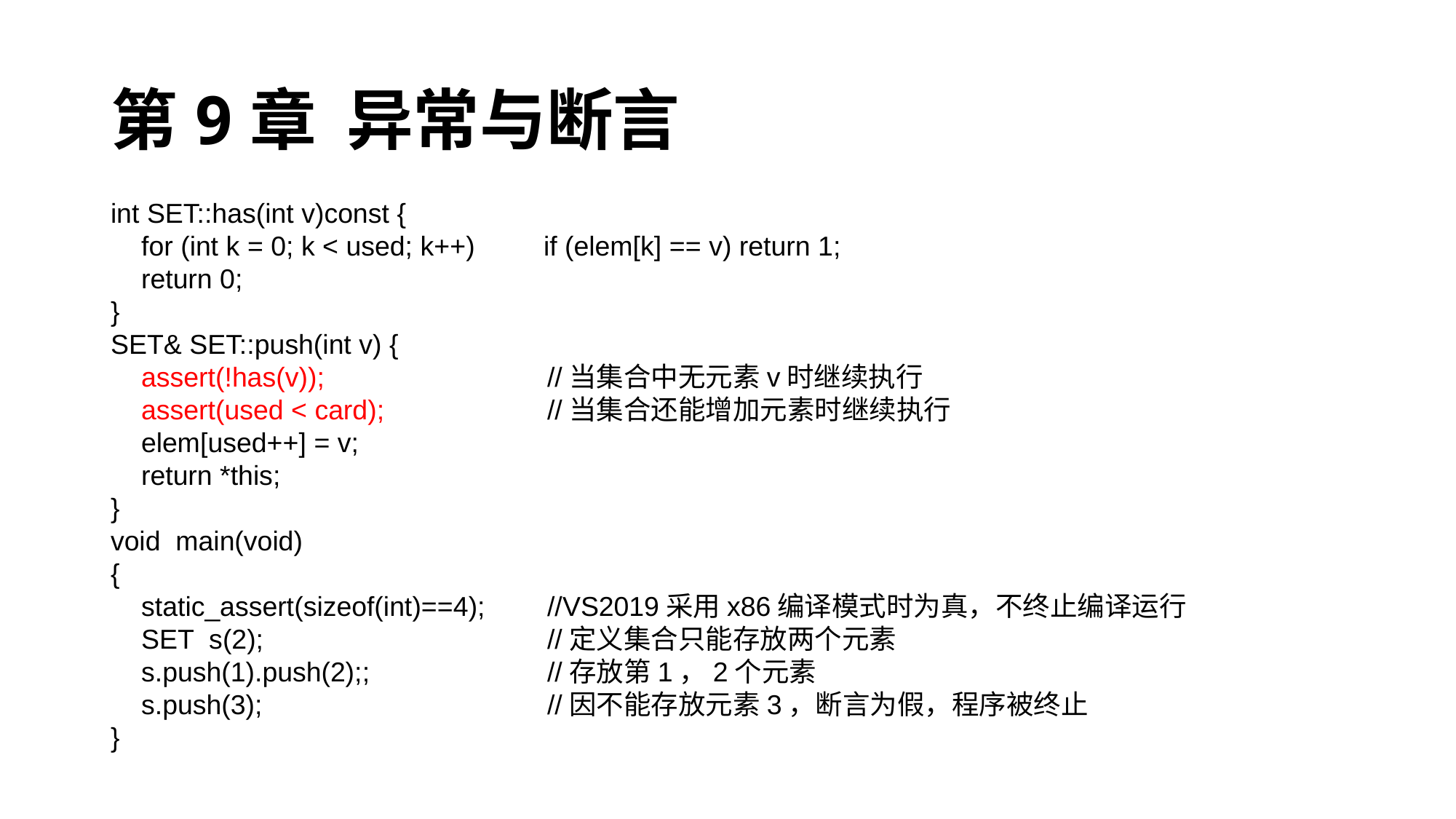

# 第9章  异常与断言
int SET::has(int v)const {
    for (int k = 0; k < used; k++)         if (elem[k] == v) return 1;
    return 0;
}
SET& SET::push(int v) {
    assert(!has(v));			//当集合中无元素v时继续执行
    assert(used < card);		//当集合还能增加元素时继续执行
    elem[used++] = v;
    return *this;
}
void  main(void)
{
    static_assert(sizeof(int)==4);	//VS2019采用x86编译模式时为真，不终止编译运行
    SET  s(2);			//定义集合只能存放两个元素
    s.push(1).push(2);;		//存放第1，2个元素
    s.push(3);			//因不能存放元素3，断言为假，程序被终止
}